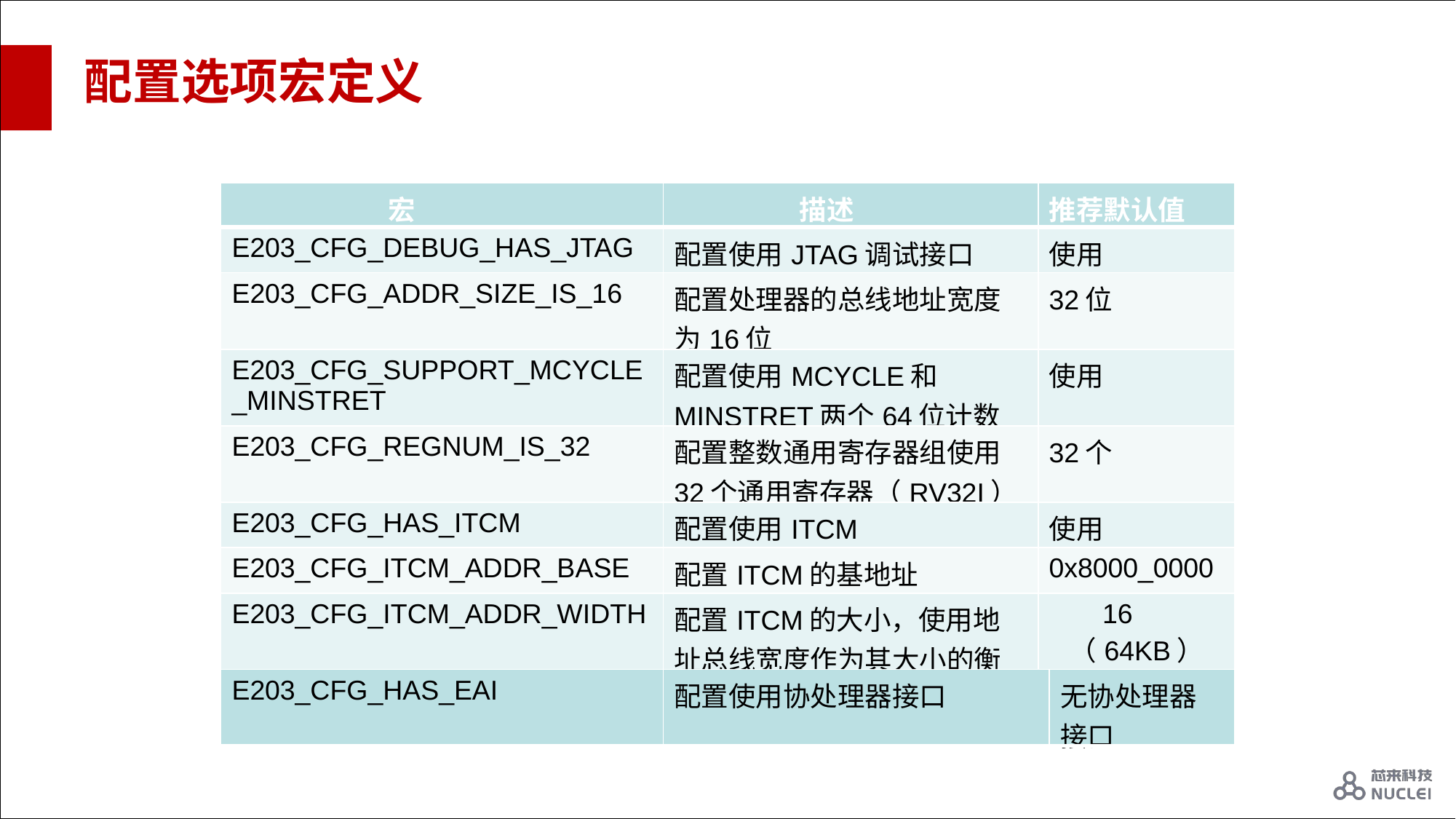

# 配置选项宏定义
| 宏 | 描述 | 推荐默认值 |
| --- | --- | --- |
| E203\_CFG\_DEBUG\_HAS\_JTAG | 配置使用JTAG调试接口 | 使用 |
| E203\_CFG\_ADDR\_SIZE\_IS\_16 | 配置处理器的总线地址宽度为16位 | 32位 |
| E203\_CFG\_SUPPORT\_MCYCLE\_MINSTRET | 配置使用MCYCLE和MINSTRET两个64位计数器 | 使用 |
| E203\_CFG\_REGNUM\_IS\_32 | 配置整数通用寄存器组使用32个通用寄存器（RV32I） | 32个 |
| E203\_CFG\_HAS\_ITCM | 配置使用ITCM | 使用 |
| E203\_CFG\_ITCM\_ADDR\_BASE | 配置ITCM的基地址 | 0x8000\_0000 |
| E203\_CFG\_ITCM\_ADDR\_WIDTH | 配置ITCM的大小，使用地址总线宽度作为其大小的衡量 | 16 （64KB） |
| E203\_CFG\_HAS\_EAI | 配置使用协处理器接口 | 无协处理器接口 |
| --- | --- | --- |